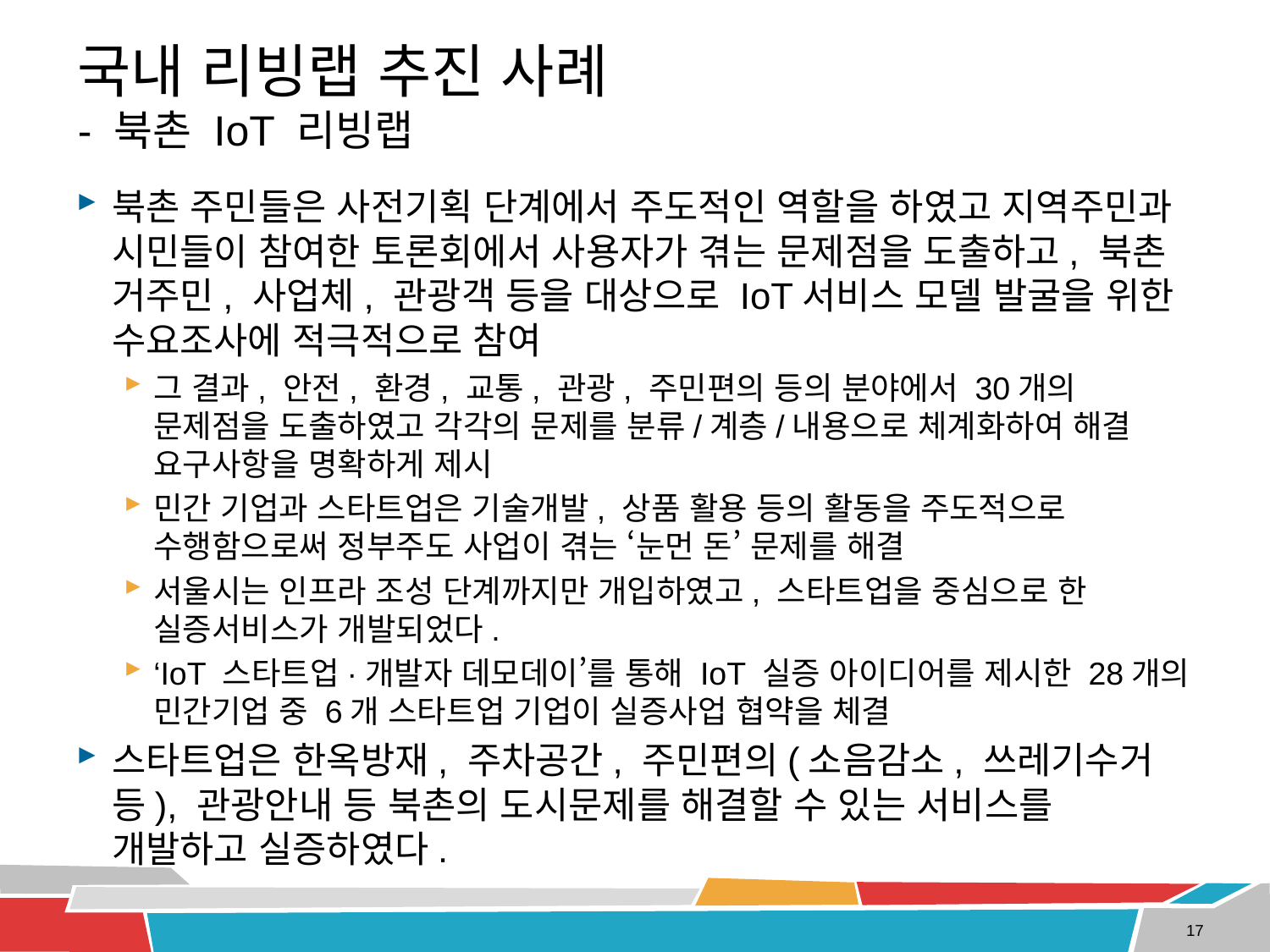

# 국내 리빙랩 추진 사례 - 북촌 IoT 리빙랩
북촌 주민들은 사전기획 단계에서 주도적인 역할을 하였고 지역주민과 시민들이 참여한 토론회에서 사용자가 겪는 문제점을 도출하고, 북촌 거주민, 사업체, 관광객 등을 대상으로 IoT서비스 모델 발굴을 위한 수요조사에 적극적으로 참여
그 결과, 안전, 환경, 교통, 관광, 주민편의 등의 분야에서 30개의 문제점을 도출하였고 각각의 문제를 분류/계층/내용으로 체계화하여 해결 요구사항을 명확하게 제시
민간 기업과 스타트업은 기술개발, 상품 활용 등의 활동을 주도적으로 수행함으로써 정부주도 사업이 겪는 ‘눈먼 돈’ 문제를 해결
서울시는 인프라 조성 단계까지만 개입하였고, 스타트업을 중심으로 한 실증서비스가 개발되었다.
‘IoT 스타트업·개발자 데모데이’를 통해 IoT 실증 아이디어를 제시한 28개의 민간기업 중 6개 스타트업 기업이 실증사업 협약을 체결
스타트업은 한옥방재, 주차공간, 주민편의(소음감소, 쓰레기수거 등), 관광안내 등 북촌의 도시문제를 해결할 수 있는 서비스를 개발하고 실증하였다.
17